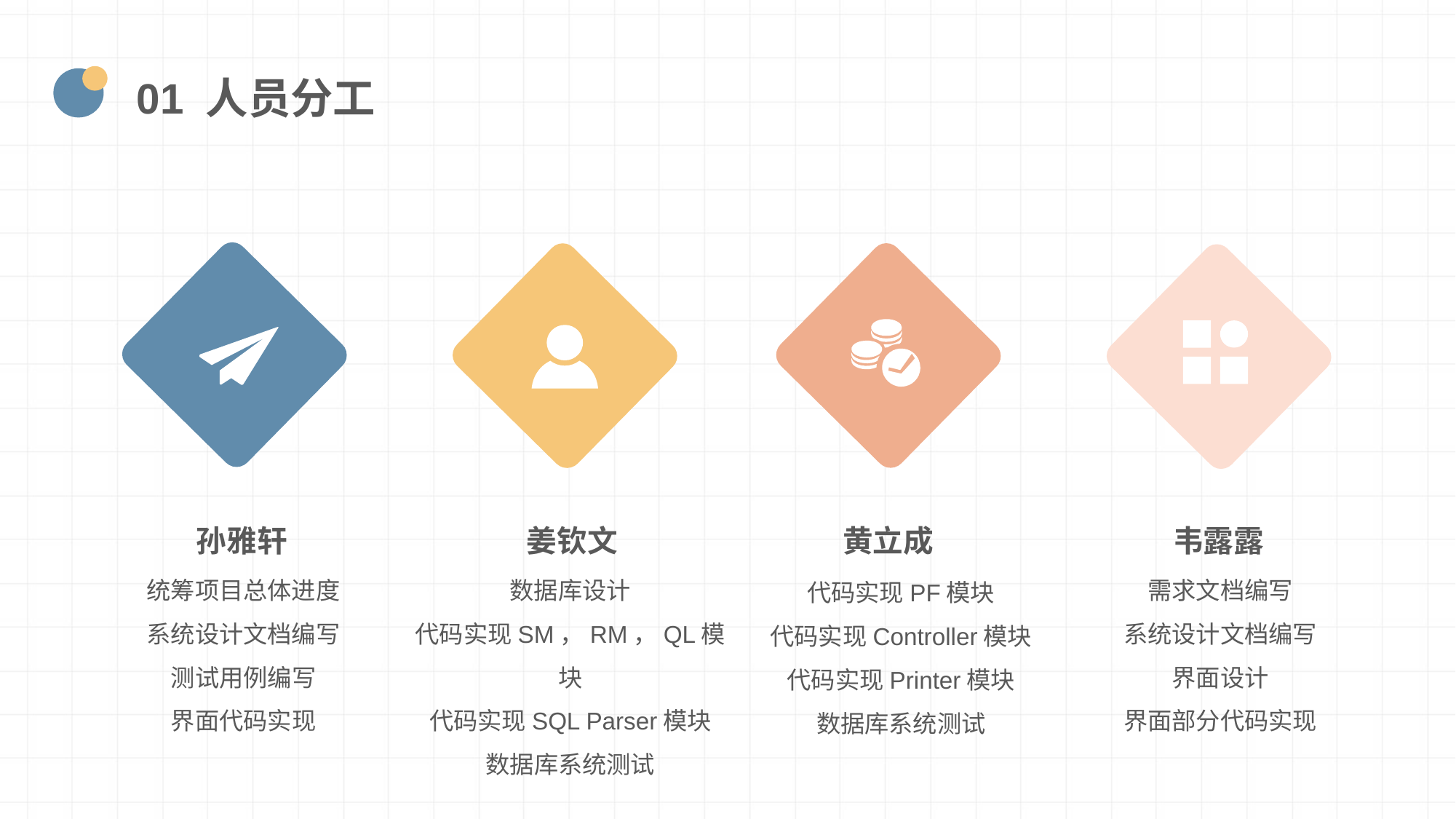

01 人员分工

孙雅轩
姜钦文
黄立成
韦露露
统筹项目总体进度
系统设计文档编写
测试用例编写
界面代码实现
数据库设计
代码实现SM，RM，QL模块
代码实现SQL Parser模块
数据库系统测试
需求文档编写
系统设计文档编写
界面设计
界面部分代码实现
代码实现PF模块
代码实现Controller模块
代码实现Printer模块
数据库系统测试